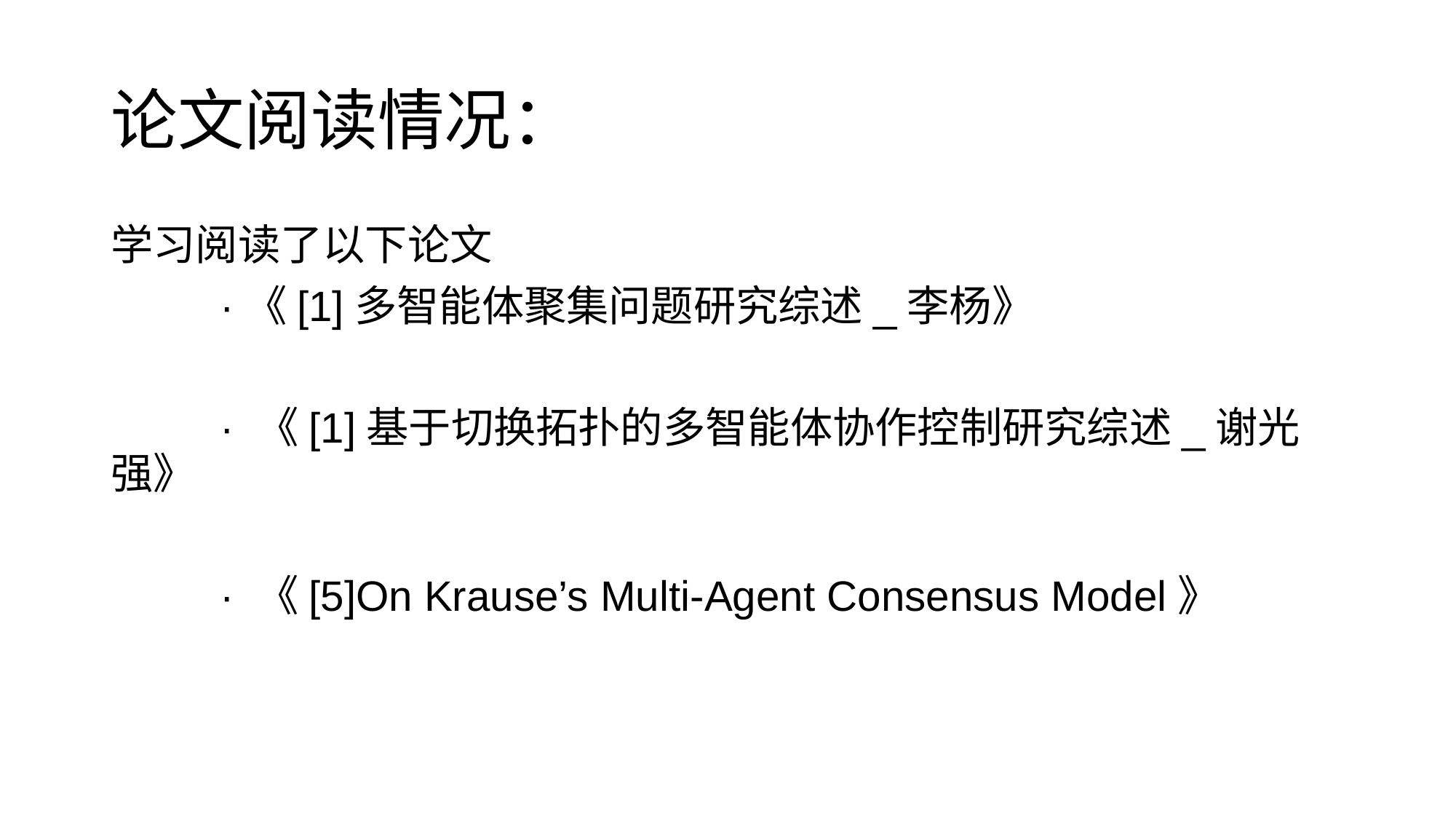

# 论文阅读情况：
学习阅读了以下论文
	·《[1]多智能体聚集问题研究综述_李杨》

	· 《[1]基于切换拓扑的多智能体协作控制研究综述_谢光强》

	· 《[5]On Krause’s Multi-Agent Consensus Model》